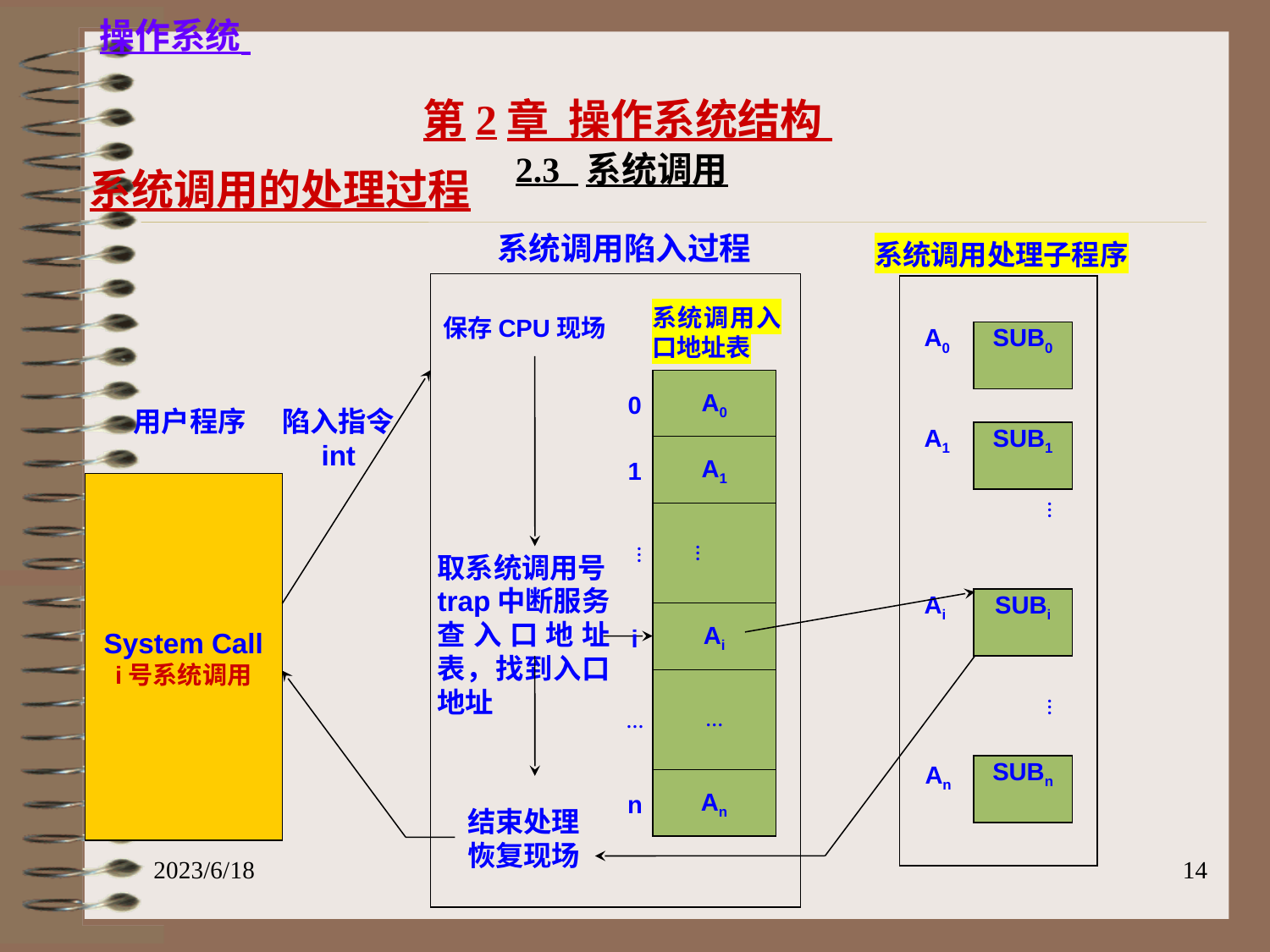

2.3  系统调用
# 系统调用的处理过程
系统调用陷入过程
系统调用处理子程序

系统调用入口地址表

保存CPU现场
A0
SUB0

A0
0
用户程序
陷入指令
     int
A1
SUB1
A1
1

System Call
i号系统调用
…

…

…
取系统调用号
trap中断服务查入口地址表，找到入口地址
Ai
SUBi

Ai
i

…

…

…
SUBn
An
An
n
结束处理
恢复现场

2023/6/18
哈工大计算机学院
14